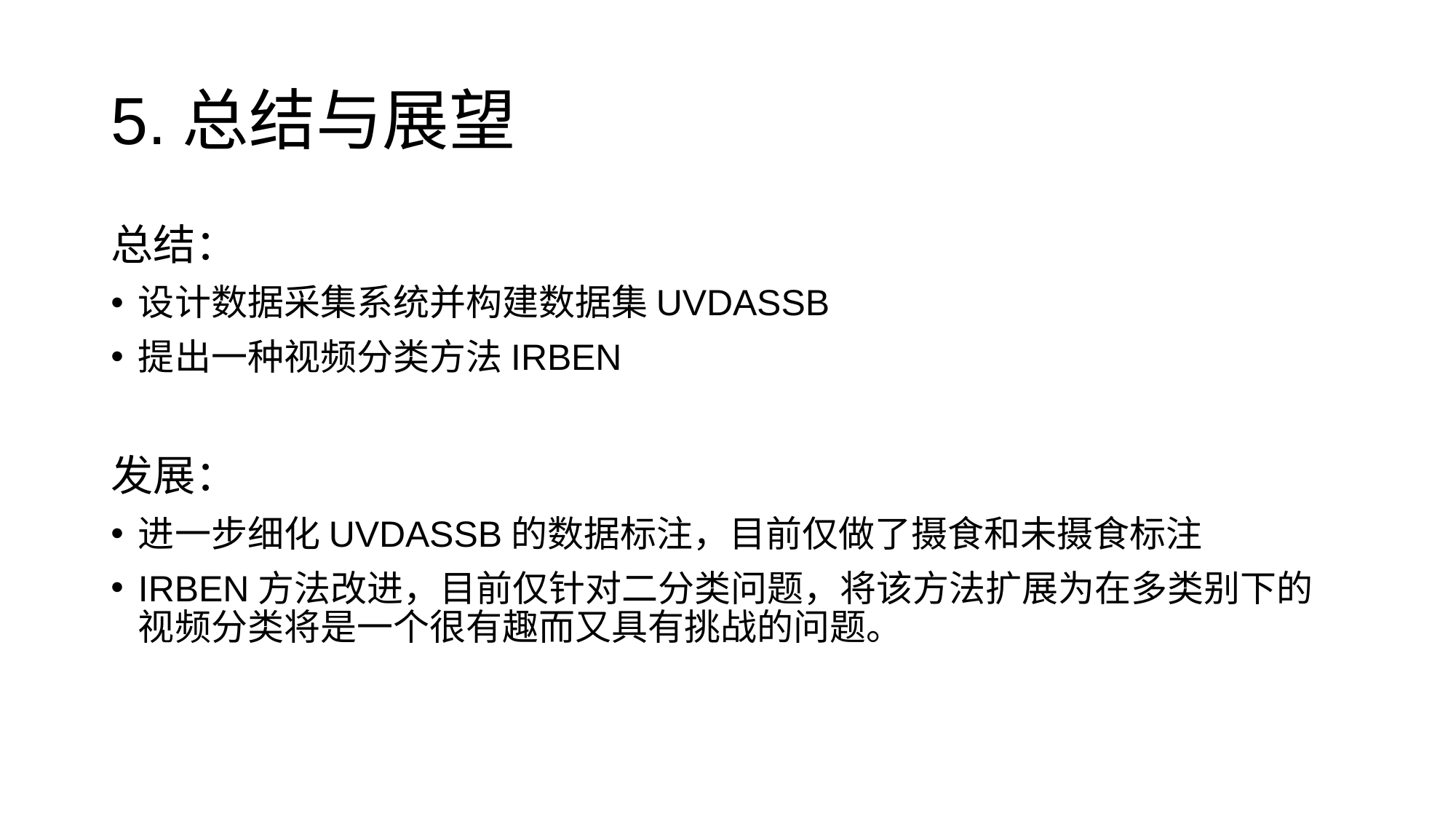

# 5.总结与展望
总结：
设计数据采集系统并构建数据集UVDASSB
提出一种视频分类方法IRBEN

发展：
进一步细化UVDASSB的数据标注，目前仅做了摄食和未摄食标注
IRBEN方法改进，目前仅针对二分类问题，将该方法扩展为在多类别下的视频分类将是一个很有趣而又具有挑战的问题。